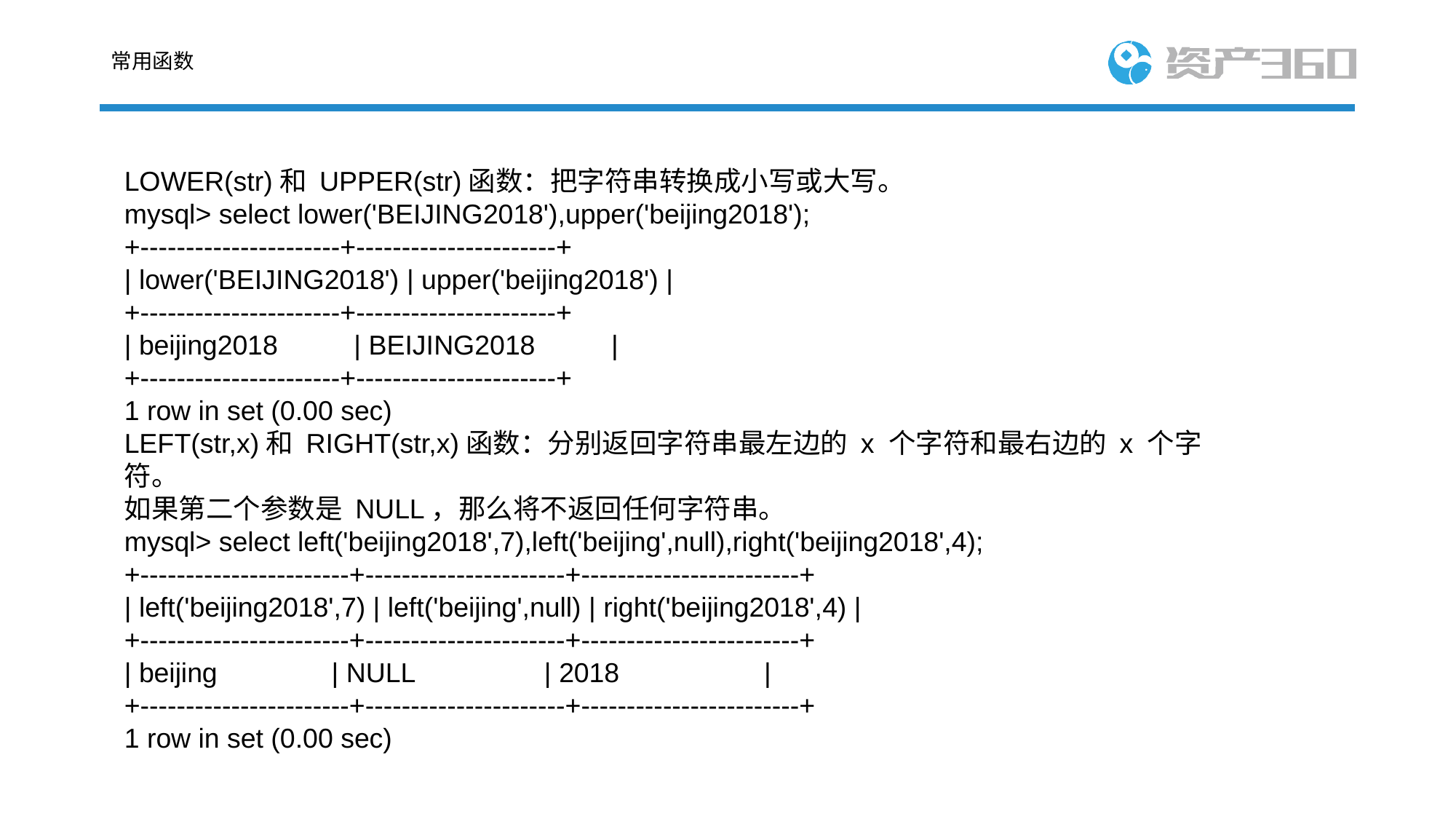

# 常用函数
LOWER(str)和 UPPER(str)函数：把字符串转换成小写或大写。
mysql> select lower('BEIJING2018'),upper('beijing2018');
+----------------------+----------------------+
| lower('BEIJING2018') | upper('beijing2018') |
+----------------------+----------------------+
| beijing2018          | BEIJING2018          |
+----------------------+----------------------+
1 row in set (0.00 sec)
LEFT(str,x)和 RIGHT(str,x)函数：分别返回字符串最左边的 x 个字符和最右边的 x 个字符。
如果第二个参数是 NULL，那么将不返回任何字符串。
mysql> select left('beijing2018',7),left('beijing',null),right('beijing2018',4);
+-----------------------+----------------------+------------------------+
| left('beijing2018',7) | left('beijing',null) | right('beijing2018',4) |
+-----------------------+----------------------+------------------------+
| beijing               | NULL                 | 2018                   |
+-----------------------+----------------------+------------------------+
1 row in set (0.00 sec)
19